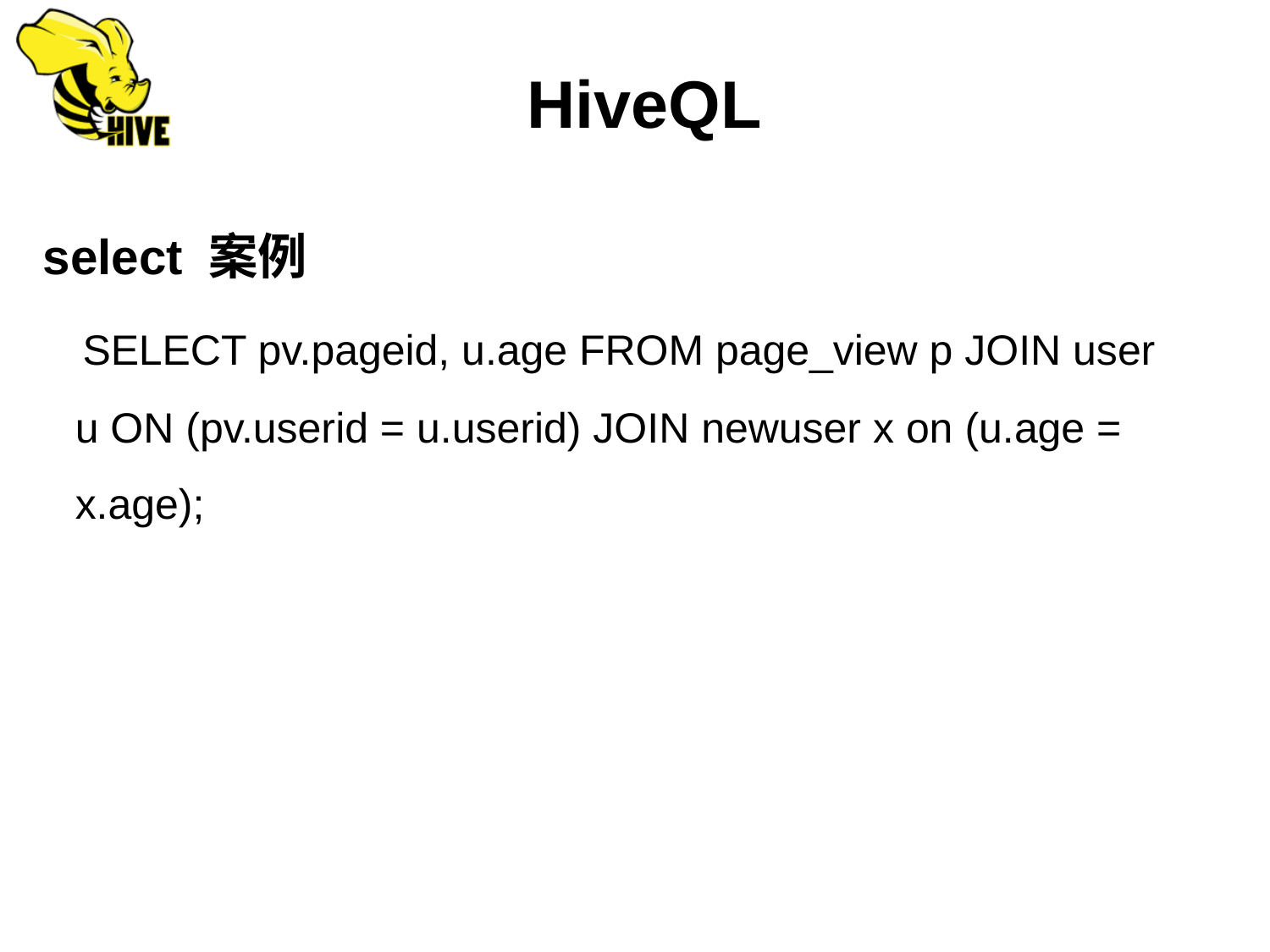

HiveQL
 select 案例
    SELECT pv.pageid, u.age FROM page_view p JOIN user u ON (pv.userid = u.userid) JOIN newuser x on (u.age = x.age);